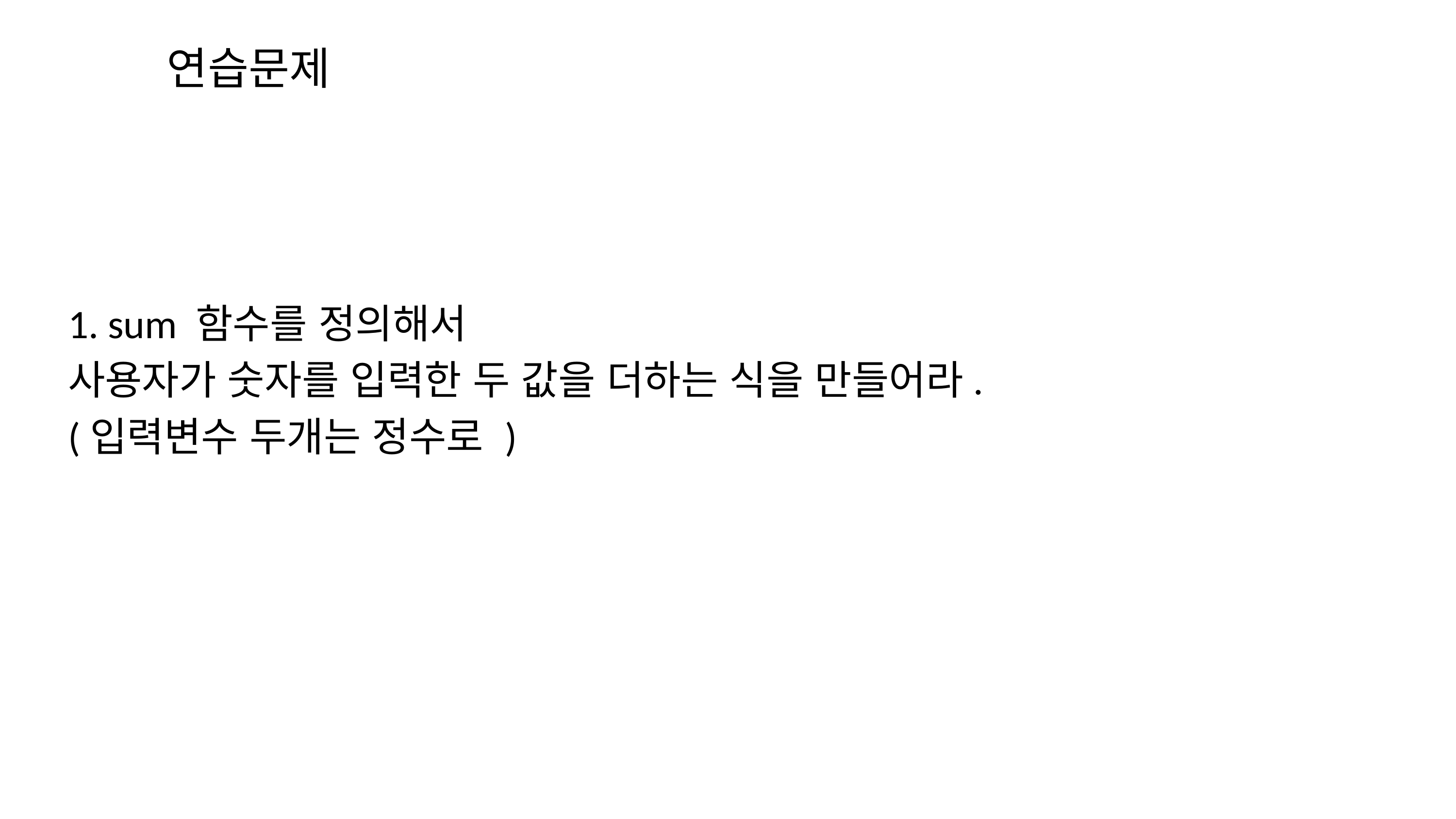

# 연습문제
1. sum 함수를 정의해서
사용자가 숫자를 입력한 두 값을 더하는 식을 만들어라.
(입력변수 두개는 정수로 )